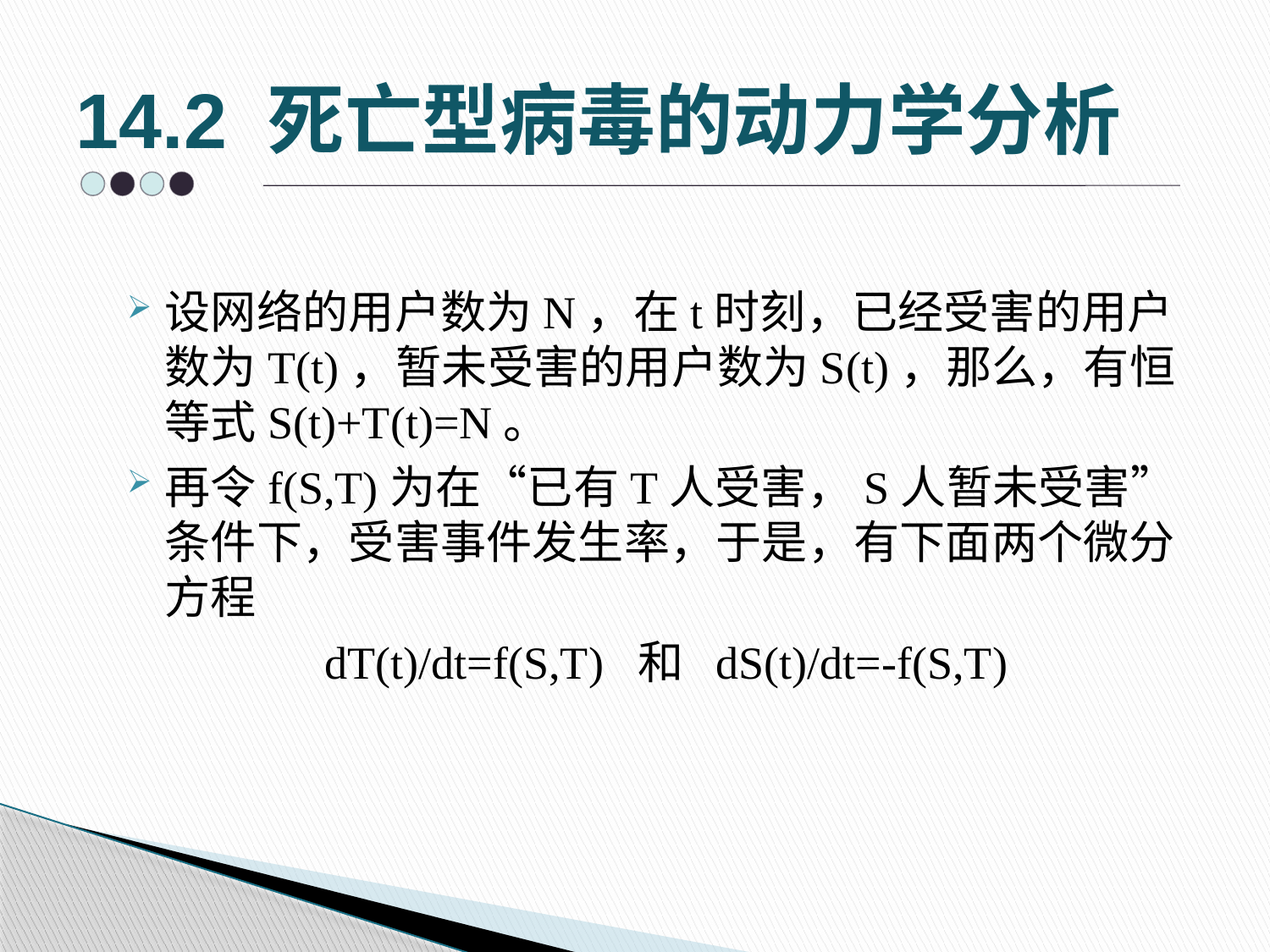

# 14.2 死亡型病毒的动力学分析

设网络的用户数为N，在t时刻，已经受害的用户数为T(t)，暂未受害的用户数为S(t)，那么，有恒等式S(t)+T(t)=N。
再令f(S,T)为在“已有T人受害，S人暂未受害”条件下，受害事件发生率，于是，有下面两个微分方程
 dT(t)/dt=f(S,T)  和  dS(t)/dt=-f(S,T)